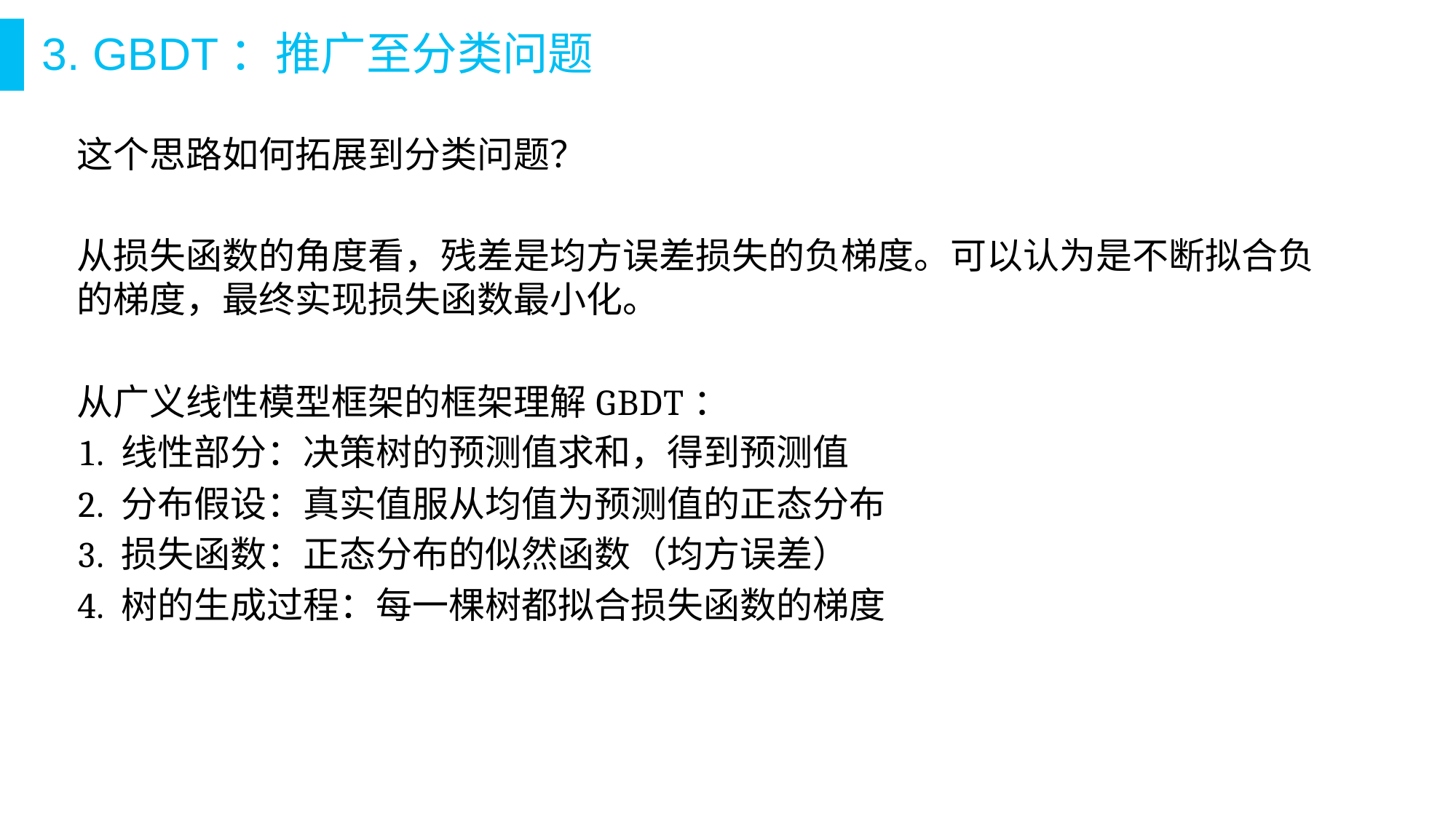

# 3. GBDT：推广至分类问题
这个思路如何拓展到分类问题？

从损失函数的角度看，残差是均方误差损失的负梯度。可以认为是不断拟合负的梯度，最终实现损失函数最小化。

从广义线性模型框架的框架理解GBDT：
1. 线性部分：决策树的预测值求和，得到预测值
2. 分布假设：真实值服从均值为预测值的正态分布
3. 损失函数：正态分布的似然函数（均方误差）
4. 树的生成过程：每一棵树都拟合损失函数的梯度